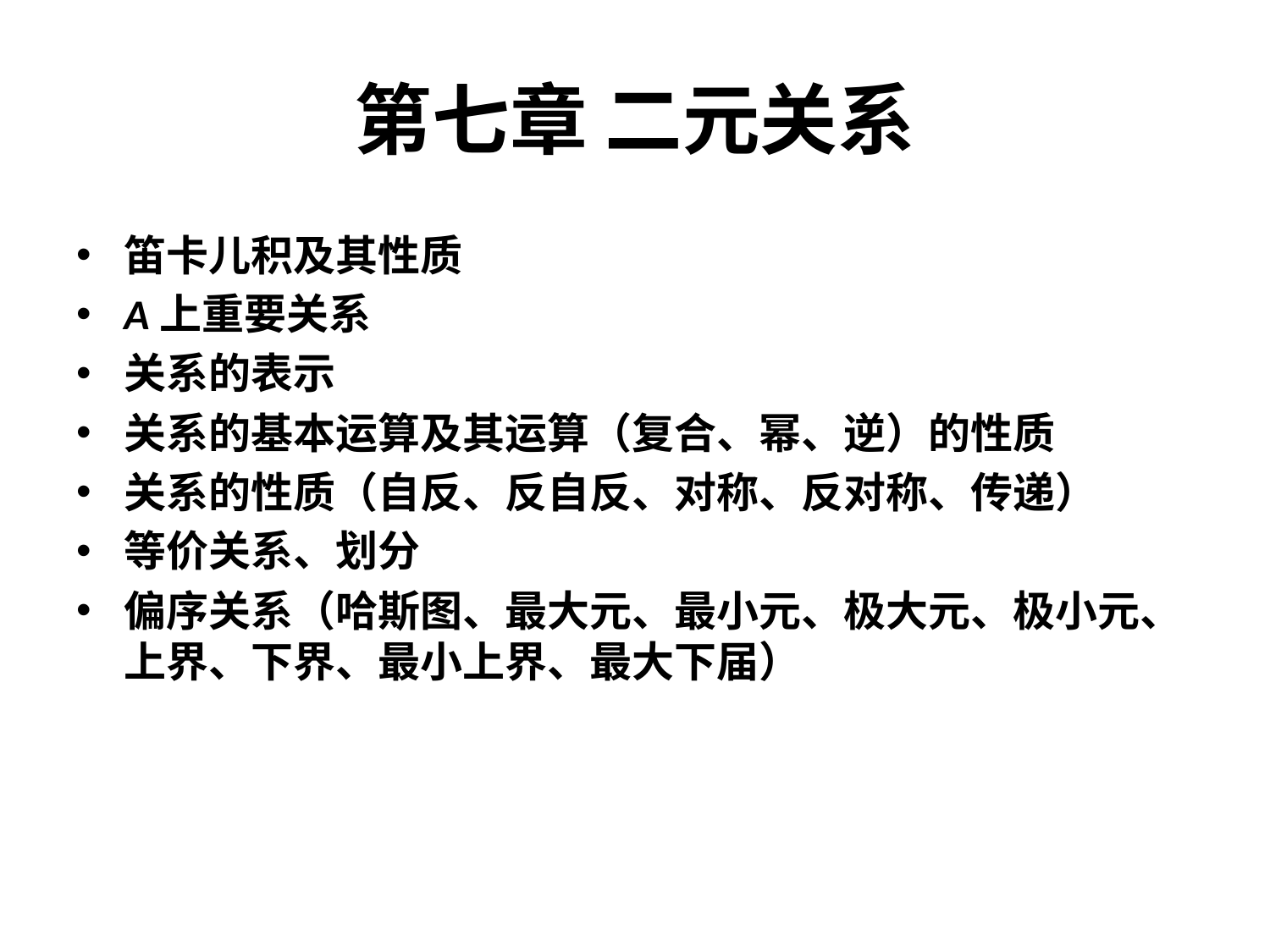

# 第七章 二元关系
笛卡儿积及其性质
A上重要关系
关系的表示
关系的基本运算及其运算（复合、幂、逆）的性质
关系的性质（自反、反自反、对称、反对称、传递）
等价关系、划分
偏序关系（哈斯图、最大元、最小元、极大元、极小元、上界、下界、最小上界、最大下届）